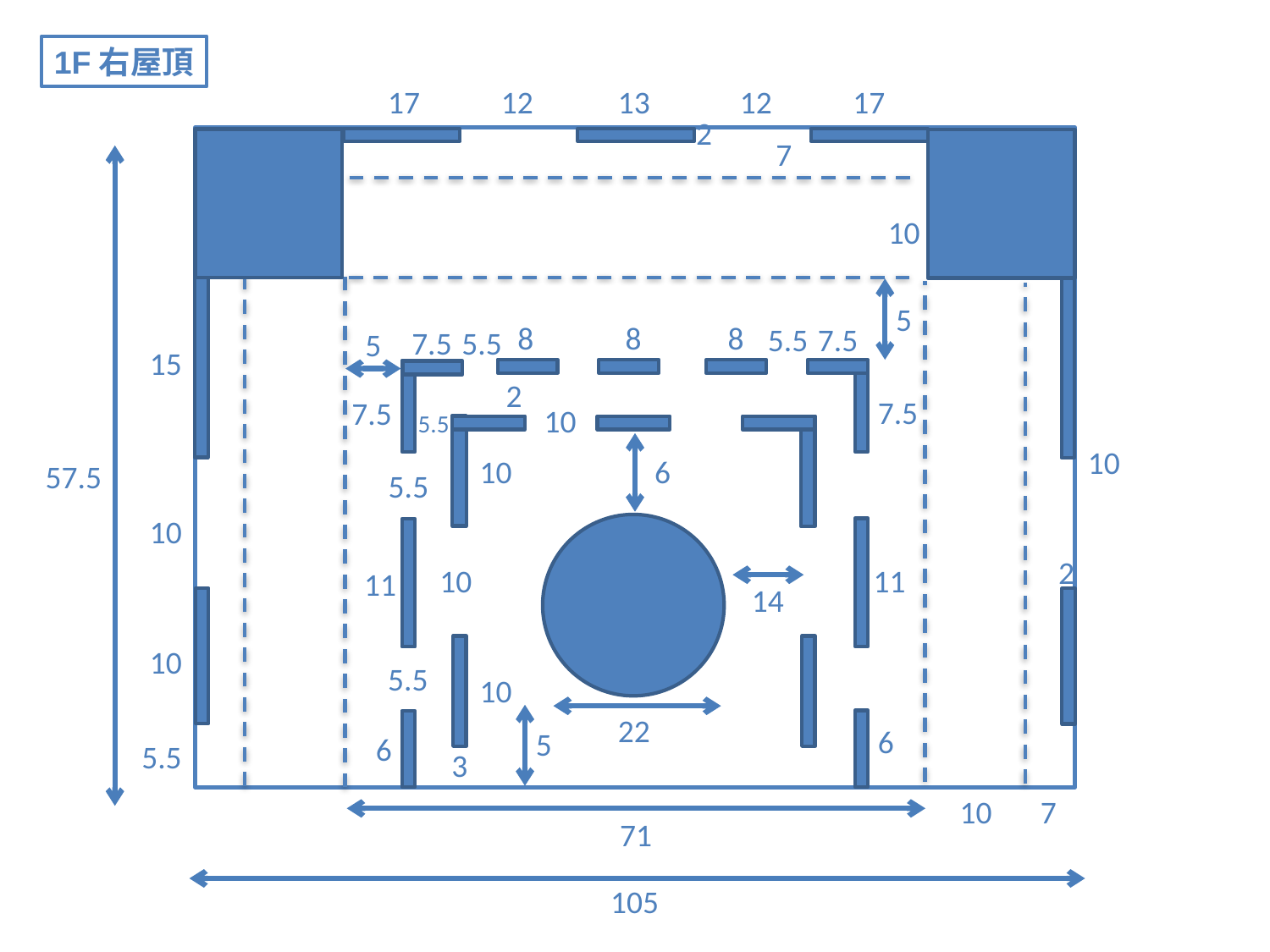

1F右屋頂
12
17
17
13
12
2

7

10

5
8
8
8
5.5
7.5
7.5
5.5
5
15

2
7.5
7.5
10
5.5

10
10
6
57.5
5.5
10

2
10
11
11
14

10
5.5
10
22

6
5
6
5.5
3
10
7
71
105